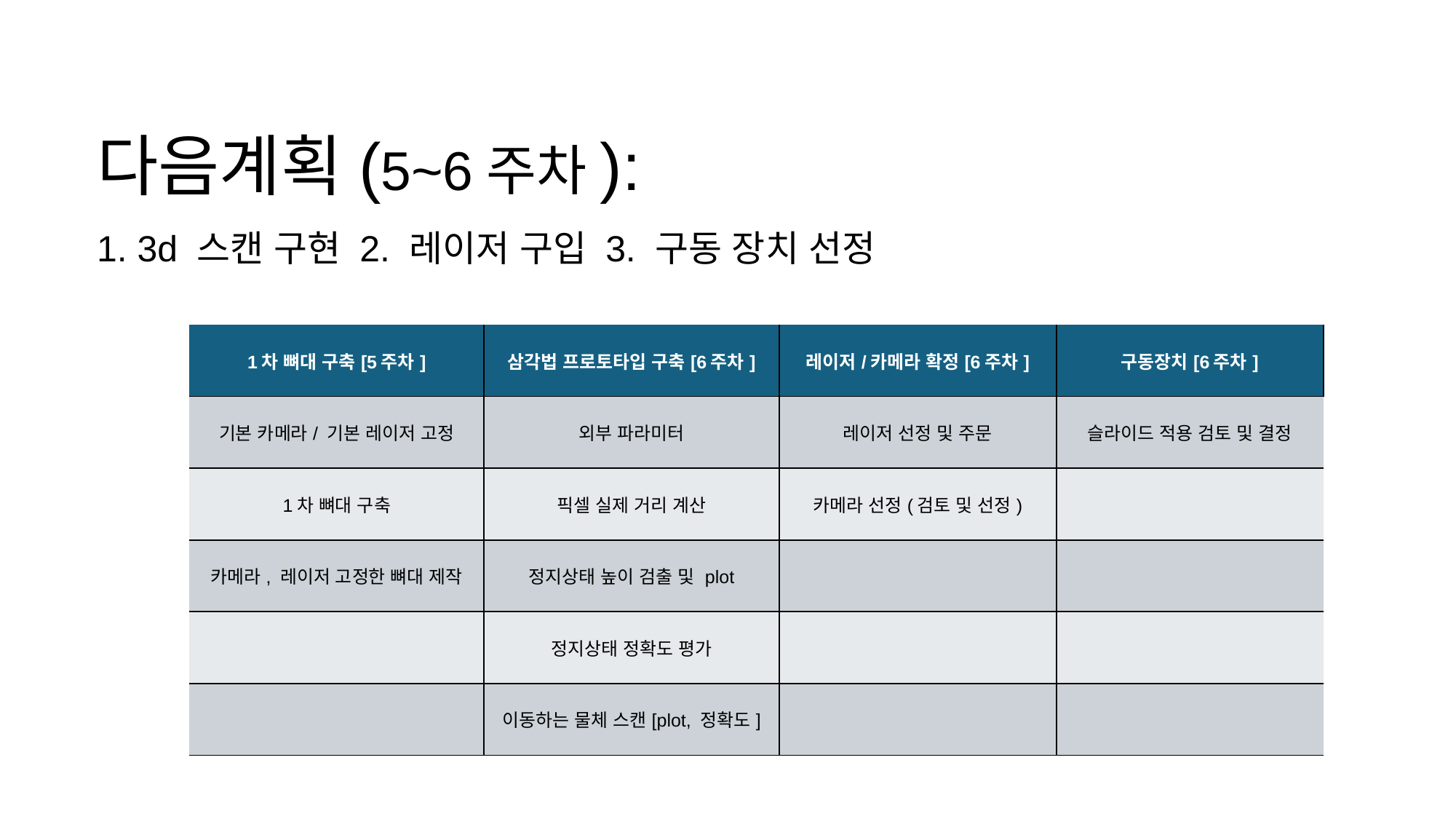

# 다음계획(5~6주차): 1. 3d 스캔 구현 2. 레이저 구입 3. 구동 장치 선정
| 1차 뼈대 구축[5주차] | 삼각법 프로토타입 구축[6주차] | 레이저/카메라 확정[6주차] | 구동장치[6주차] |
| --- | --- | --- | --- |
| 기본 카메라/ 기본 레이저 고정 | 외부 파라미터 | 레이저 선정 및 주문 | 슬라이드 적용 검토 및 결정 |
| 1차 뼈대 구축 | 픽셀 실제 거리 계산 | 카메라 선정(검토 및 선정) |  |
| 카메라, 레이저 고정한 뼈대 제작 | 정지상태 높이 검출 및 plot |  |  |
|  | 정지상태 정확도 평가 |  |  |
|  | 이동하는 물체 스캔[plot, 정확도] |  |  |